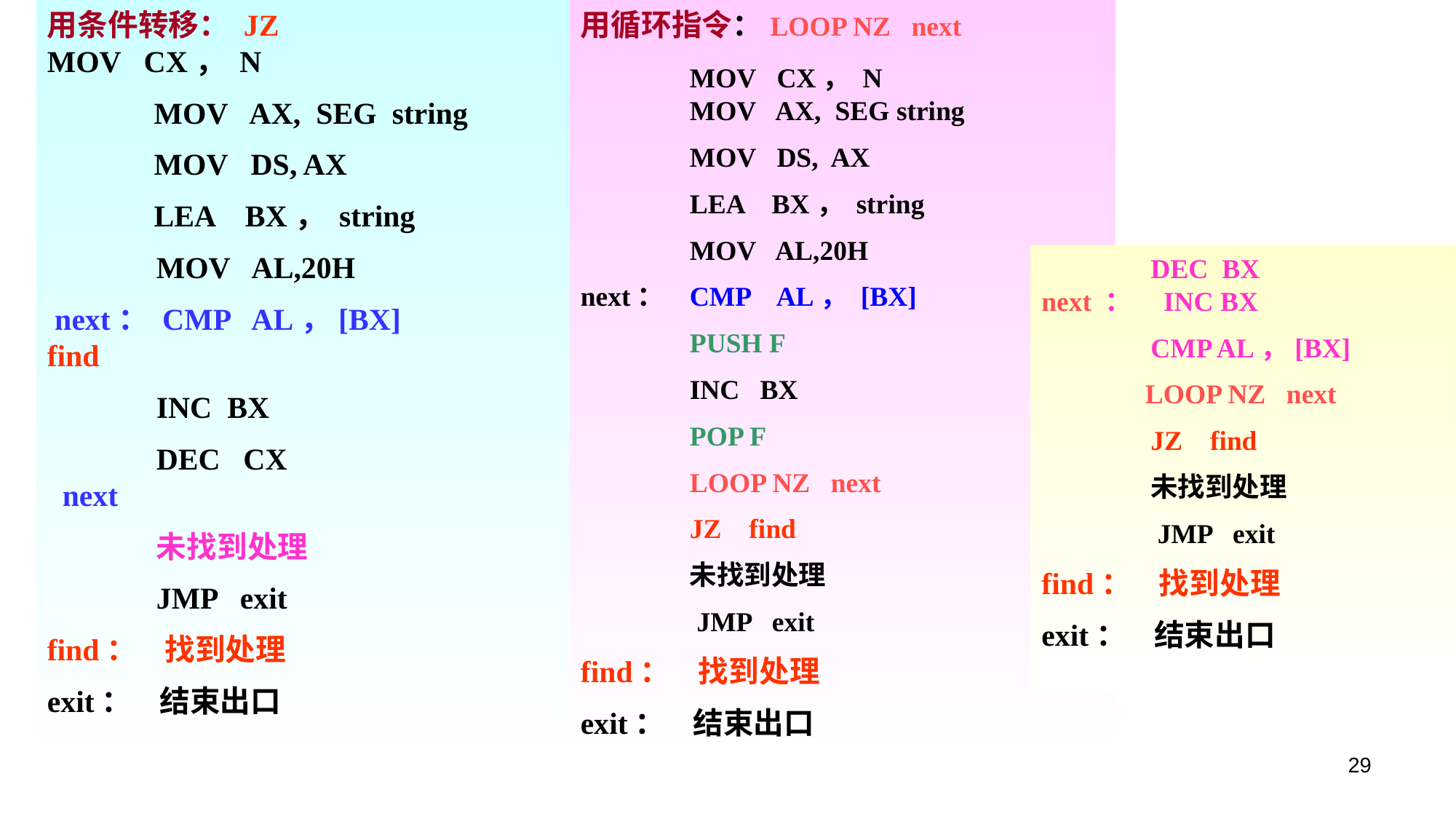

用条件转移： JZ 		       	MOV   CX， N
              MOV   AX,  SEG  string
              MOV   DS, AX
              LEA    BX， string
	MOV   AL,20H
 next： CMP   AL，[BX] 	 	JZ    find
	INC  BX
 	DEC   CX		 	JNZ   next
	未找到处理
	JMP   exit
find：    找到处理
exit：    结束出口
用循环指令：LOOP NZ   next
	MOV   CX， N
	MOV   AX,  SEG string
	MOV   DS,  AX
	LEA    BX， string
	MOV   AL,20H
next： 	CMP    AL， [BX]
	PUSH F
	INC   BX
	POP F
	LOOP NZ   next
	JZ    find
	未找到处理
	 JMP   exit
find：    找到处理
exit：    结束出口

	DEC  BX
next ：    INC BX
	CMP AL，[BX]
               LOOP NZ   next
	JZ    find
	未找到处理
	 JMP   exit
find：    找到处理
exit：    结束出口

29